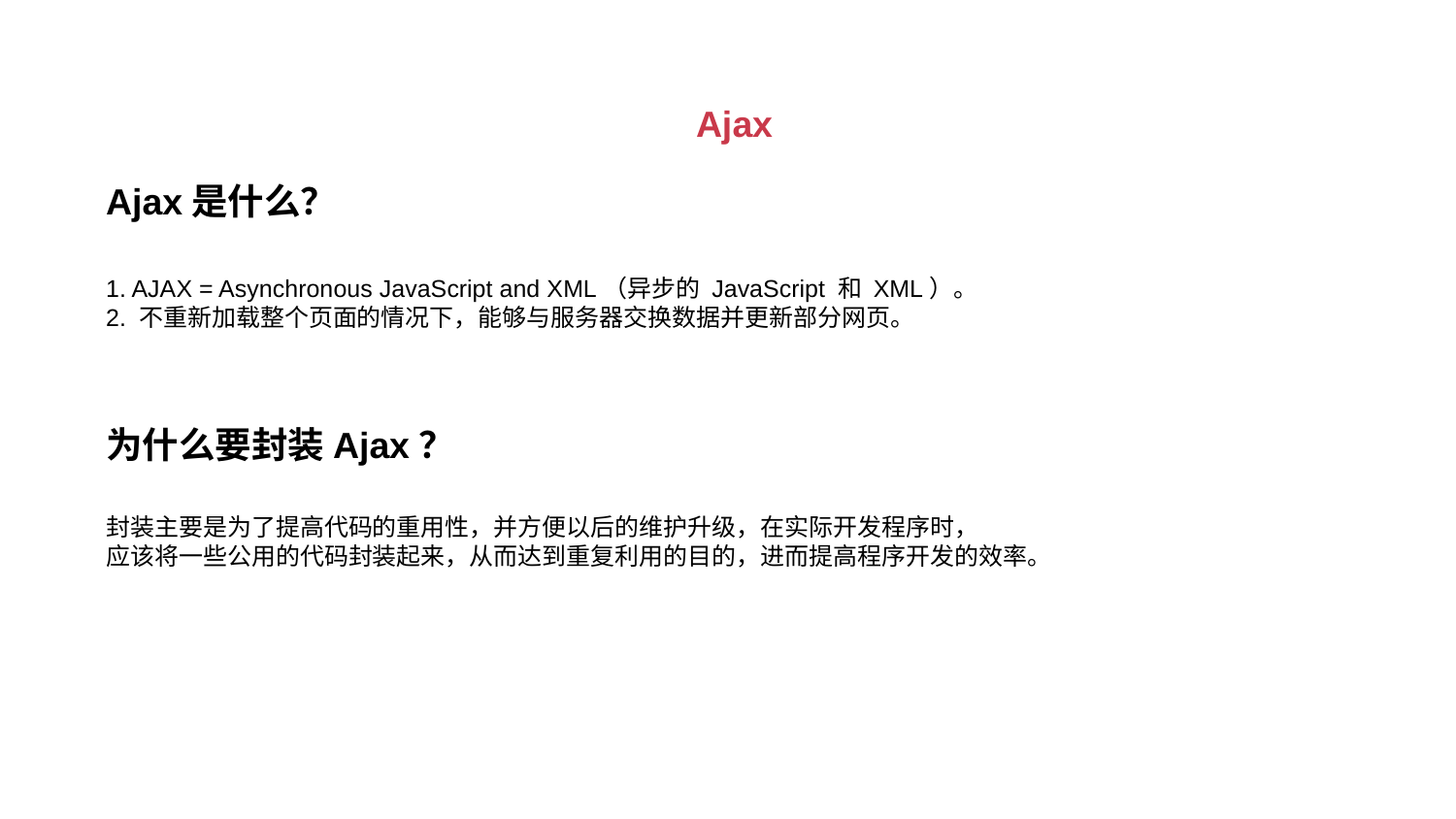

Ajax
Ajax是什么？
1. AJAX = Asynchronous JavaScript and XML（异步的 JavaScript 和 XML）。
2. 不重新加载整个页面的情况下，能够与服务器交换数据并更新部分网页。
为什么要封装Ajax？
封装主要是为了提高代码的重用性，并方便以后的维护升级，在实际开发程序时，
应该将一些公用的代码封装起来，从而达到重复利用的目的，进而提高程序开发的效率。